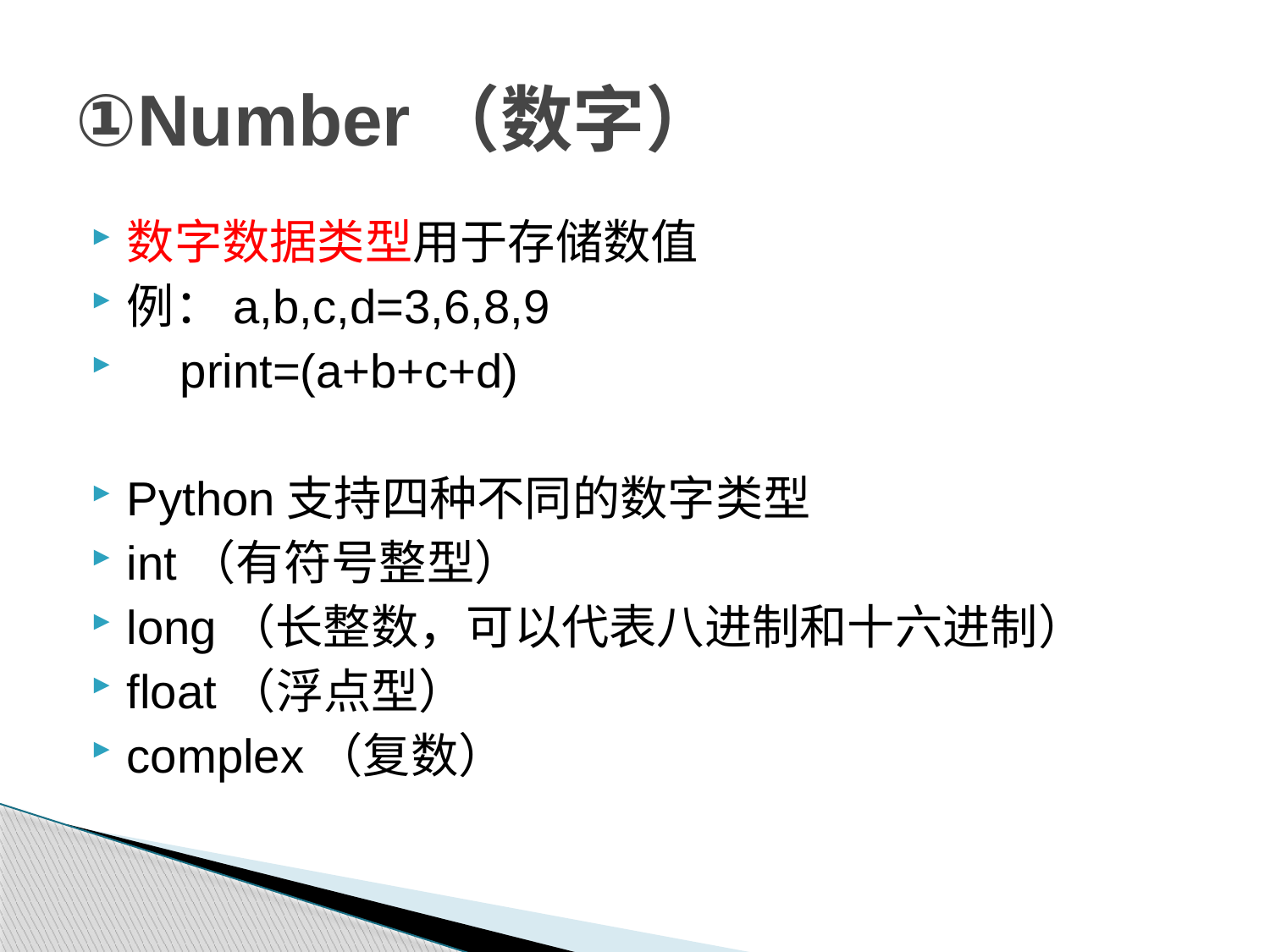

# ①Number（数字）
数字数据类型用于存储数值
例：a,b,c,d=3,6,8,9
    print=(a+b+c+d)

Python支持四种不同的数字类型
int（有符号整型）
long（长整数，可以代表八进制和十六进制）
float（浮点型）
complex（复数）